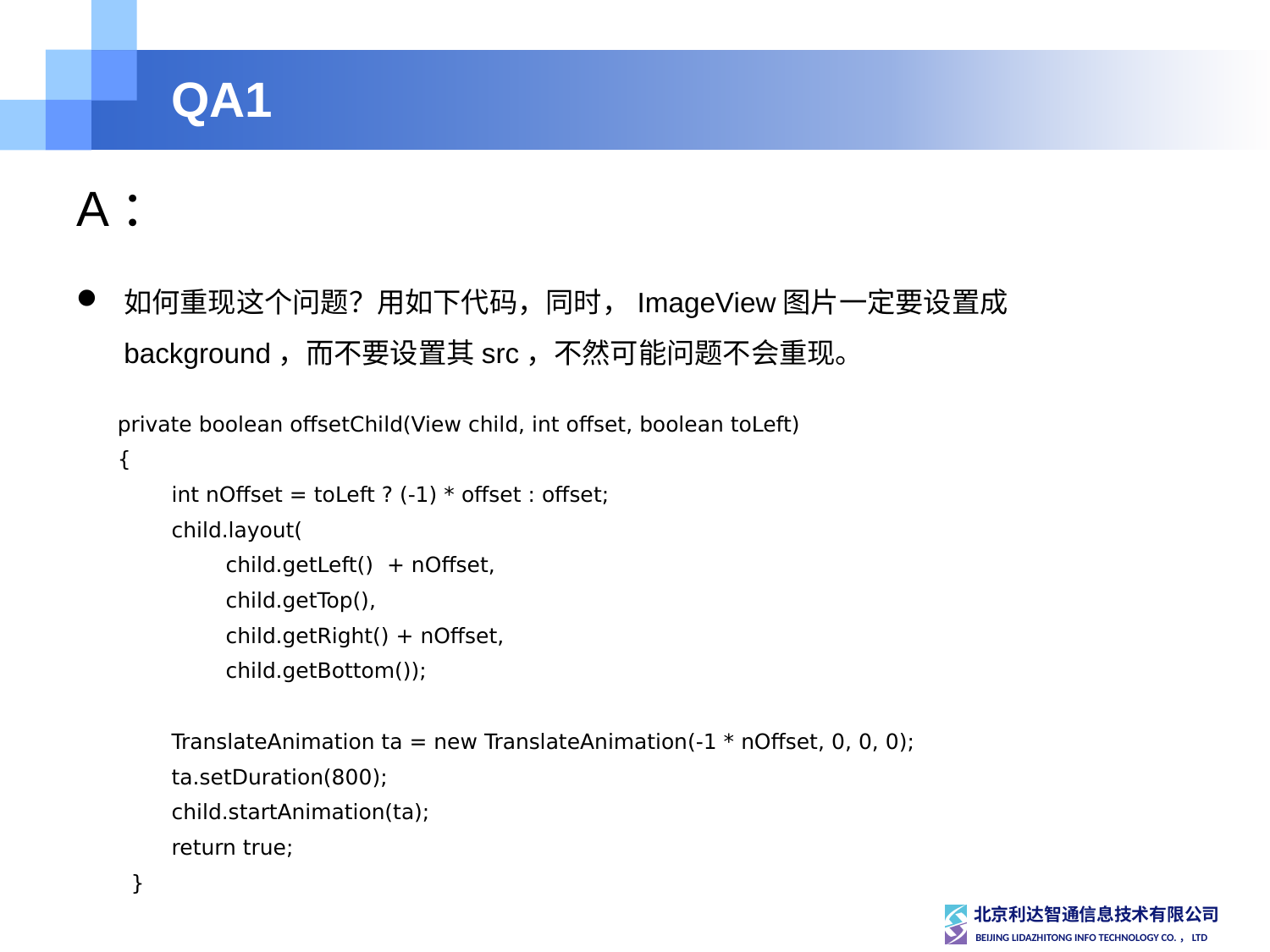

# QA1
A：
如何重现这个问题？用如下代码，同时，ImageView图片一定要设置成background，而不要设置其src，不然可能问题不会重现。

private boolean offsetChild(View child, int offset, boolean toLeft)
{
        int nOffset = toLeft ? (-1) * offset : offset;
        child.layout(
                child.getLeft()  + nOffset,
                child.getTop(),
                child.getRight() + nOffset,
                child.getBottom());

        TranslateAnimation ta = new TranslateAnimation(-1 * nOffset, 0, 0, 0);
        ta.setDuration(800);
        child.startAnimation(ta);
        return true;
  }